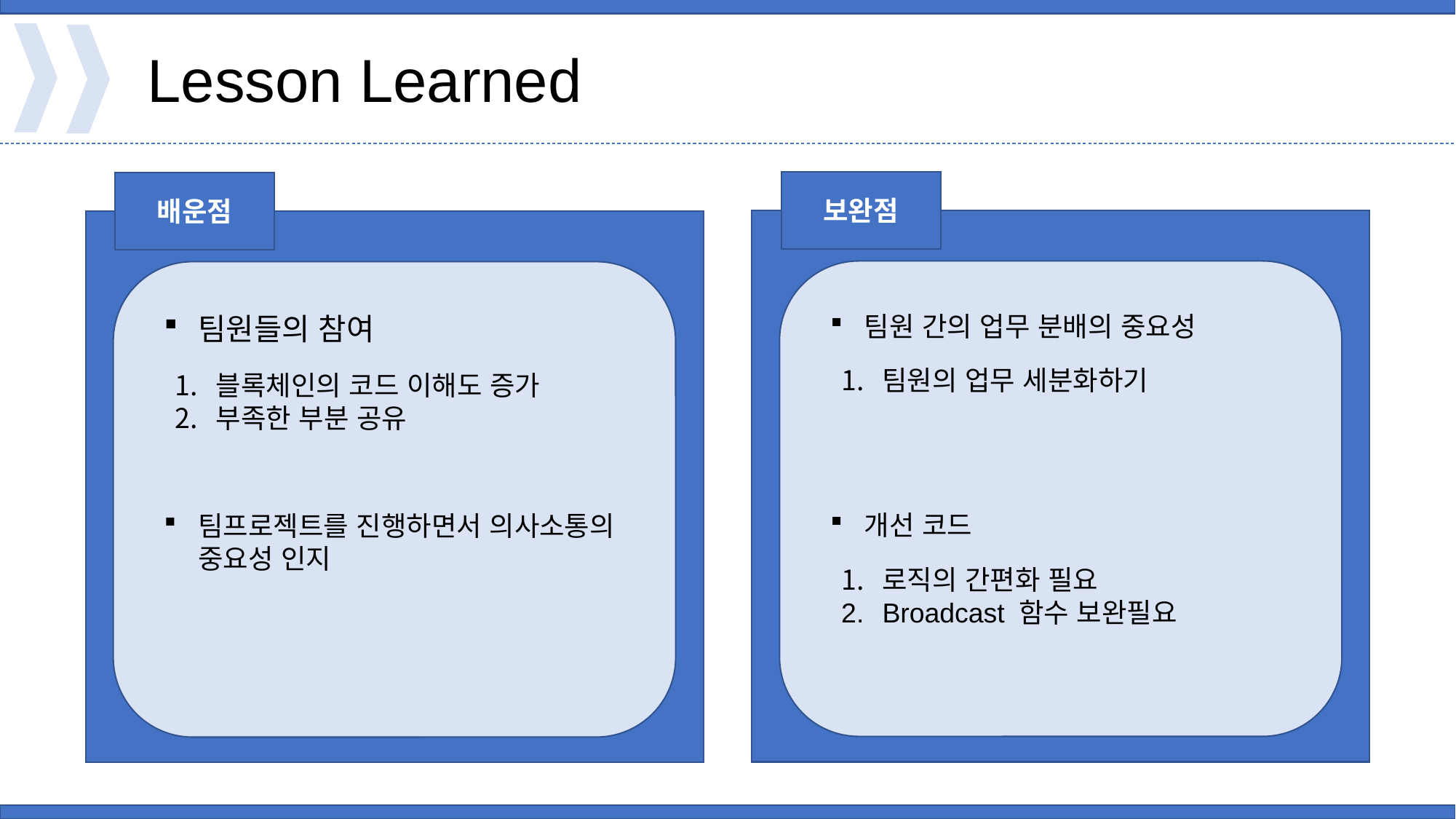

Lesson Learned

보완점
배운점

팀원 간의 업무 분배의 중요성
팀원들의 참여
팀원의 업무 세분화하기
블록체인의 코드 이해도 증가
부족한 부분 공유

개선 코드
팀프로젝트를 진행하면서 의사소통의 중요성 인지
로직의 간편화 필요
Broadcast 함수 보완필요